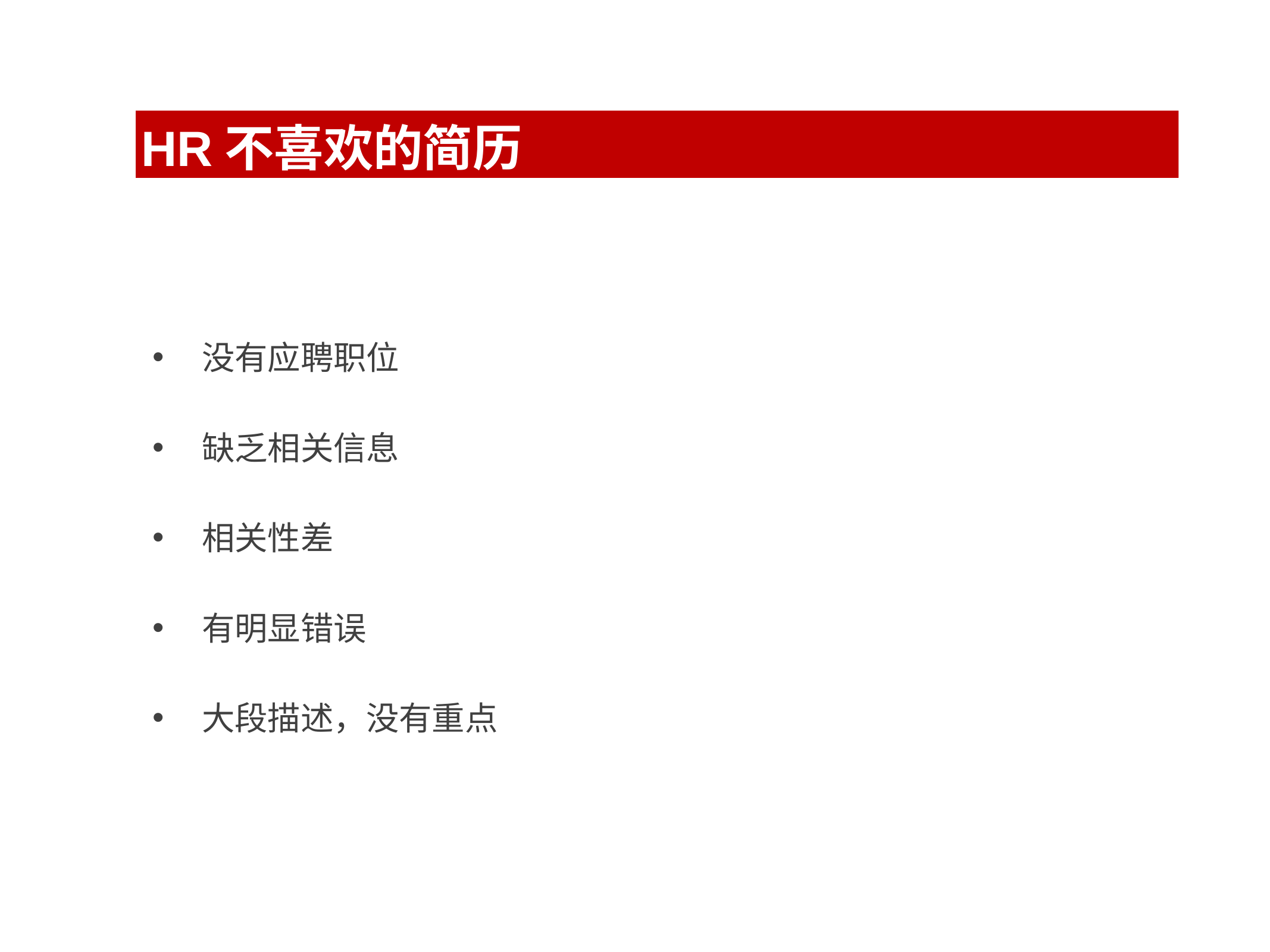

# HR不喜欢的简历
没有应聘职位
缺乏相关信息
相关性差
有明显错误
大段描述，没有重点